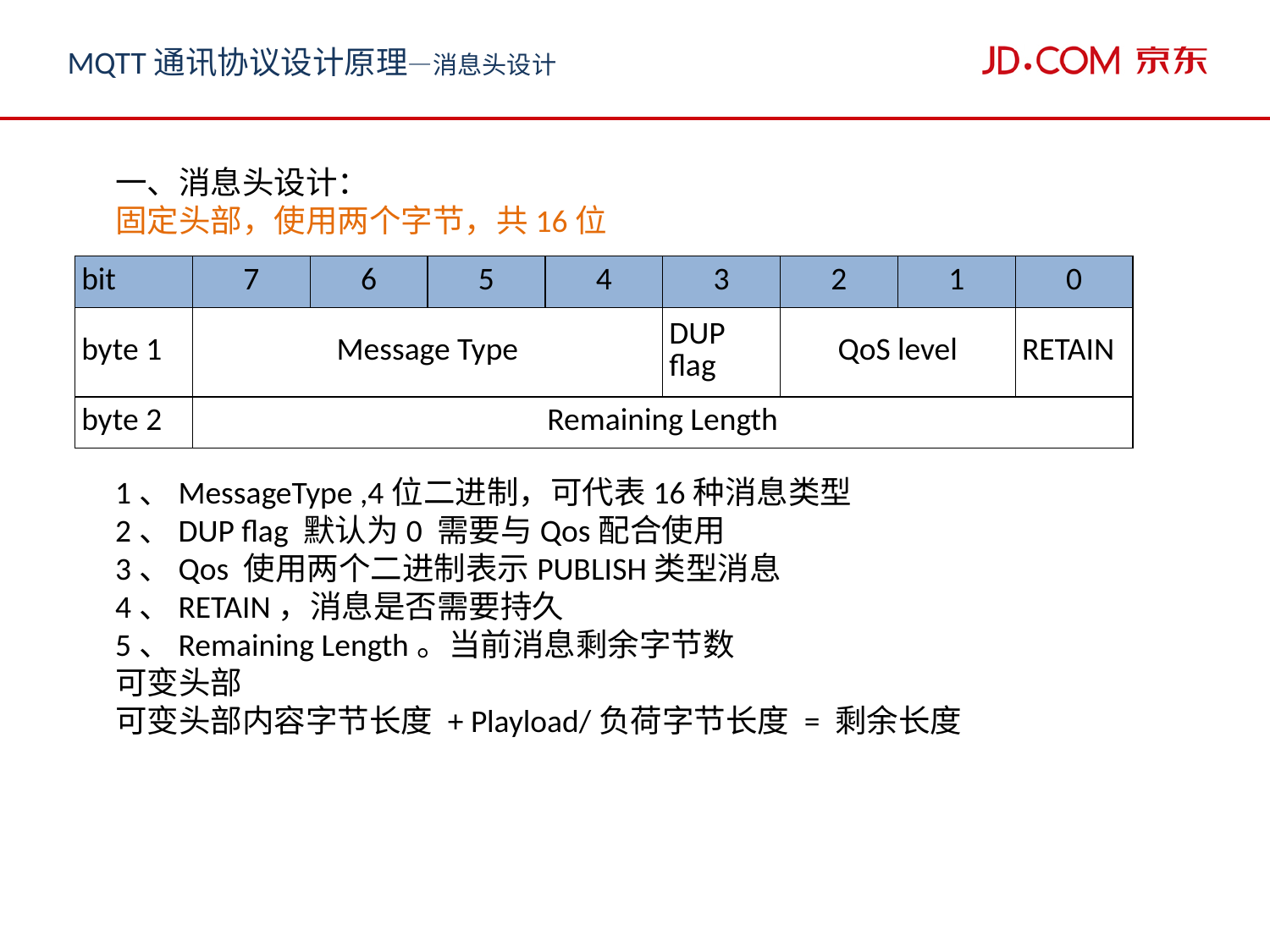

MQTT通讯协议设计原理—消息头设计
一、消息头设计：
固定头部，使用两个字节，共16位

| bit | 7 | 6 | 5 | 4 | 3 | 2 | 1 | 0 |
| --- | --- | --- | --- | --- | --- | --- | --- | --- |
| byte 1 | Message Type |  |  |  | DUP flag | QoS level |  | RETAIN |
| byte 2 | Remaining Length |  |  |  |  |  |  |  |
1、MessageType ,4位二进制，可代表16种消息类型
2、DUP flag 默认为0 需要与Qos配合使用
3、Qos 使用两个二进制表示PUBLISH类型消息
4、RETAIN，消息是否需要持久
5、Remaining Length。当前消息剩余字节数
可变头部
可变头部内容字节长度 + Playload/负荷字节长度 = 剩余长度